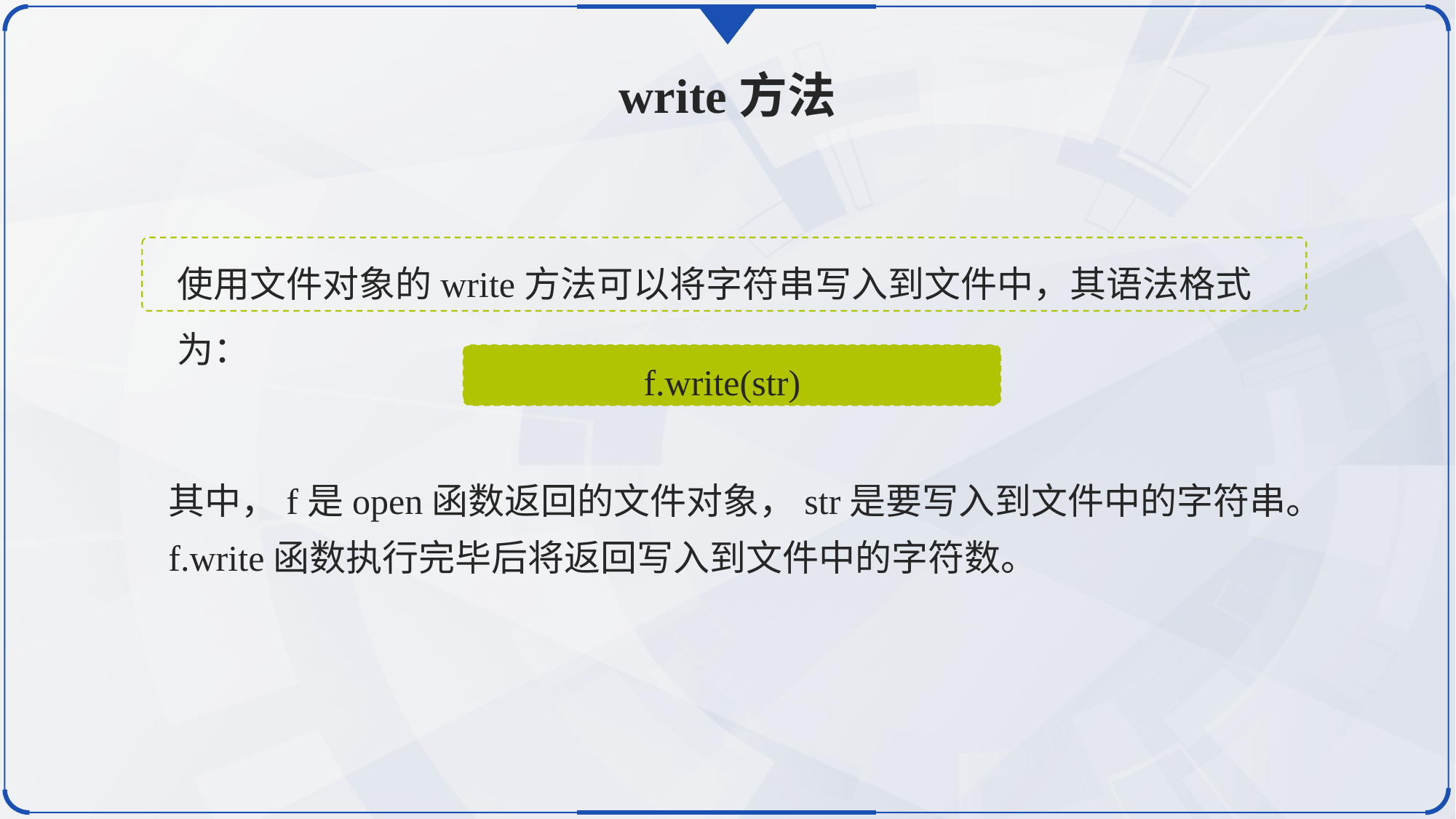

write方法
使用文件对象的write方法可以将字符串写入到文件中，其语法格式为：

f.write(str)

其中，f是open函数返回的文件对象，str是要写入到文件中的字符串。f.write函数执行完毕后将返回写入到文件中的字符数。